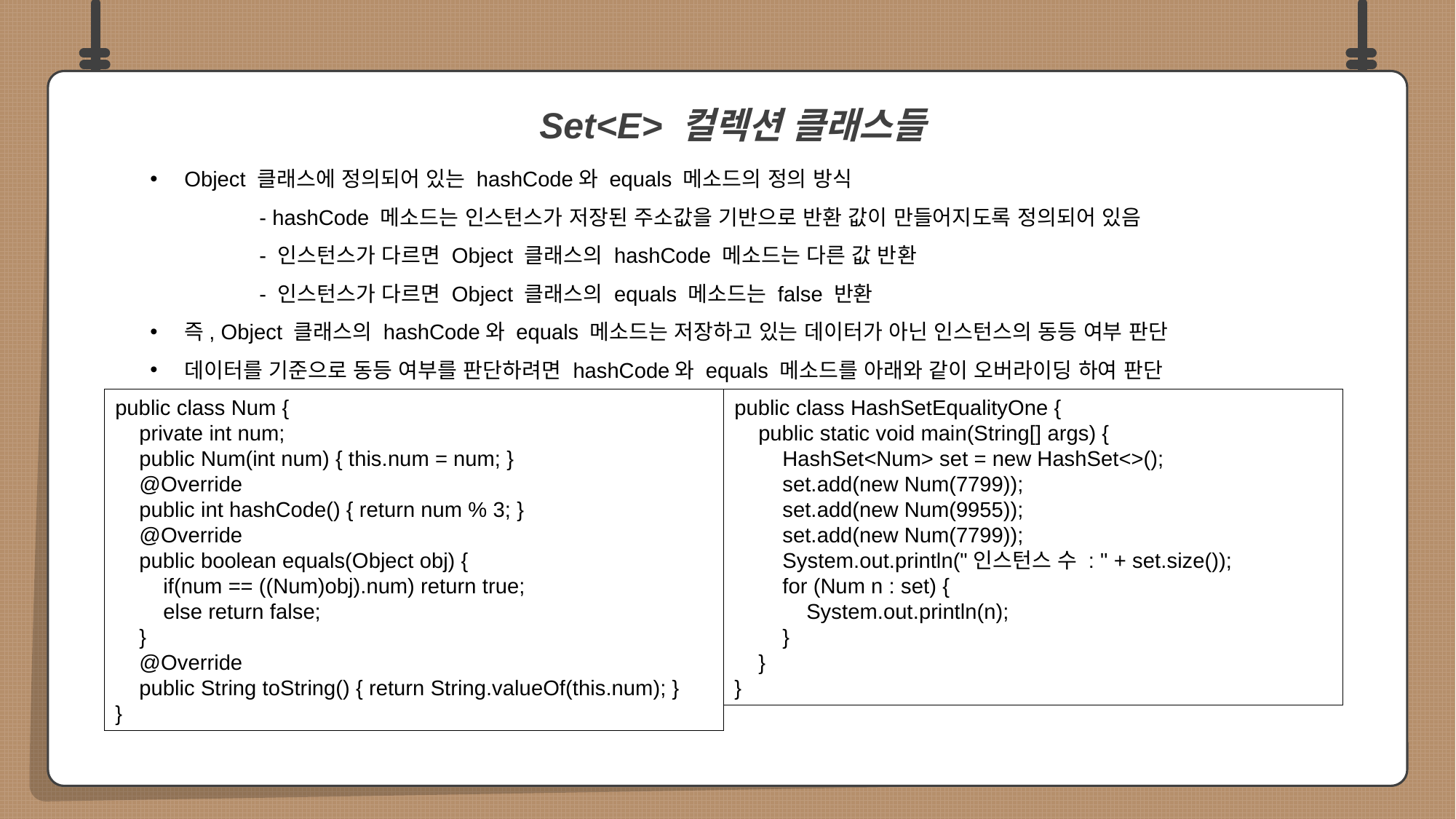

Object 클래스에 정의되어 있는 hashCode와 equals 메소드의 정의 방식
	- hashCode 메소드는 인스턴스가 저장된 주소값을 기반으로 반환 값이 만들어지도록 정의되어 있음
	- 인스턴스가 다르면 Object 클래스의 hashCode 메소드는 다른 값 반환
	- 인스턴스가 다르면 Object 클래스의 equals 메소드는 false 반환
즉, Object 클래스의 hashCode와 equals 메소드는 저장하고 있는 데이터가 아닌 인스턴스의 동등 여부 판단
데이터를 기준으로 동등 여부를 판단하려면 hashCode와 equals 메소드를 아래와 같이 오버라이딩 하여 판단
 Set<E> 컬렉션 클래스들

public class HashSetEqualityOne {
    public static void main(String[] args) {
        HashSet<Num> set = new HashSet<>();
        set.add(new Num(7799));
        set.add(new Num(9955));
        set.add(new Num(7799));
        System.out.println("인스턴스 수 : " + set.size());
        for (Num n : set) {
            System.out.println(n);
        }
    }
}
public class Num {
    private int num;
    public Num(int num) { this.num = num; }
    @Override
    public int hashCode() { return num % 3; }
    @Override
    public boolean equals(Object obj) {
        if(num == ((Num)obj).num) return true;
        else return false;
    }
    @Override
    public String toString() { return String.valueOf(this.num); }
}